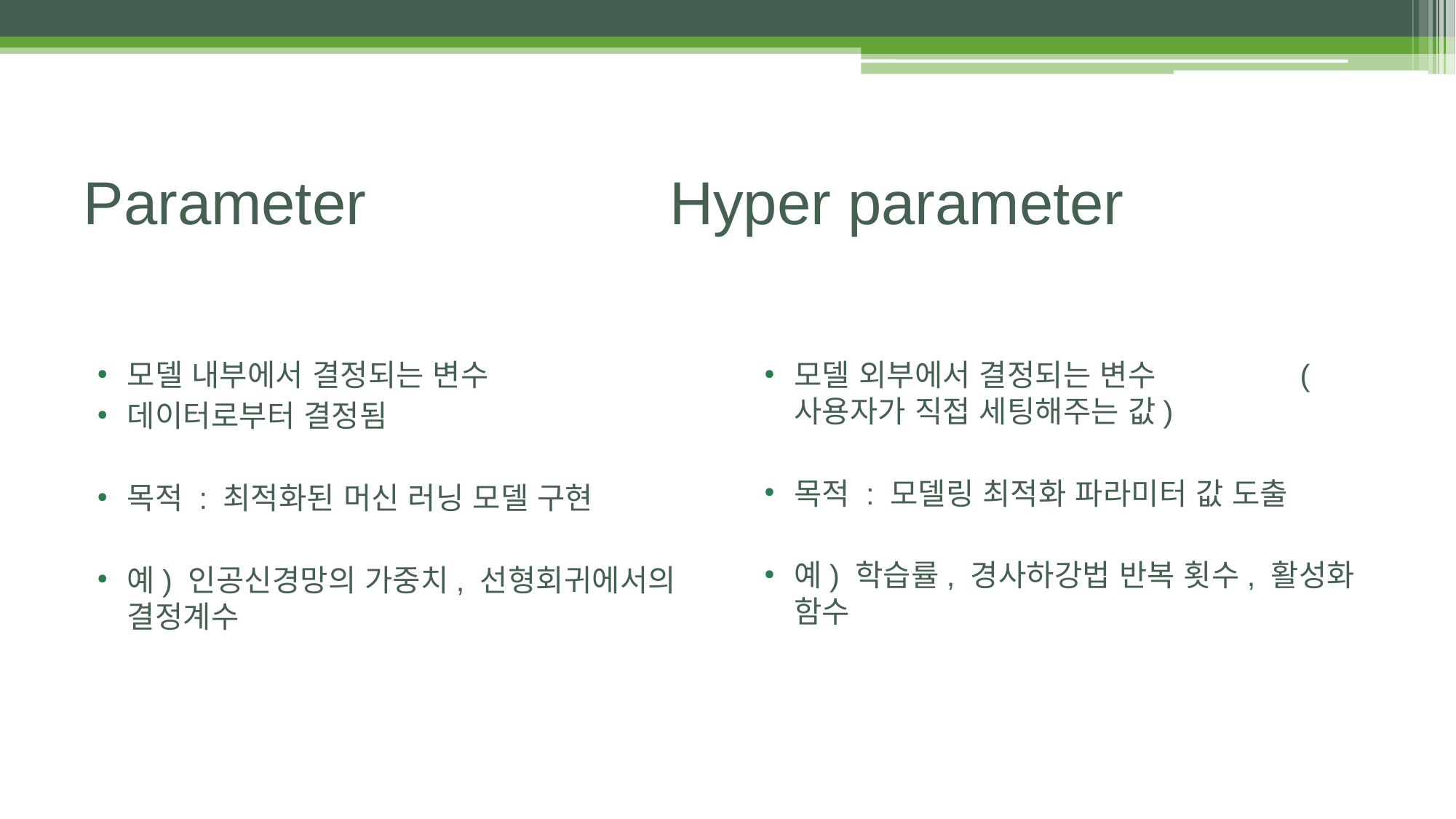

# Parameter                  Hyper parameter

모델 내부에서 결정되는 변수
데이터로부터 결정됨

목적 : 최적화된 머신 러닝 모델 구현

예) 인공신경망의 가중치, 선형회귀에서의 결정계수

모델 외부에서 결정되는 변수                (사용자가 직접 세팅해주는 값)

목적 : 모델링 최적화 파라미터 값 도출

예) 학습률, 경사하강법 반복 횟수, 활성화 함수